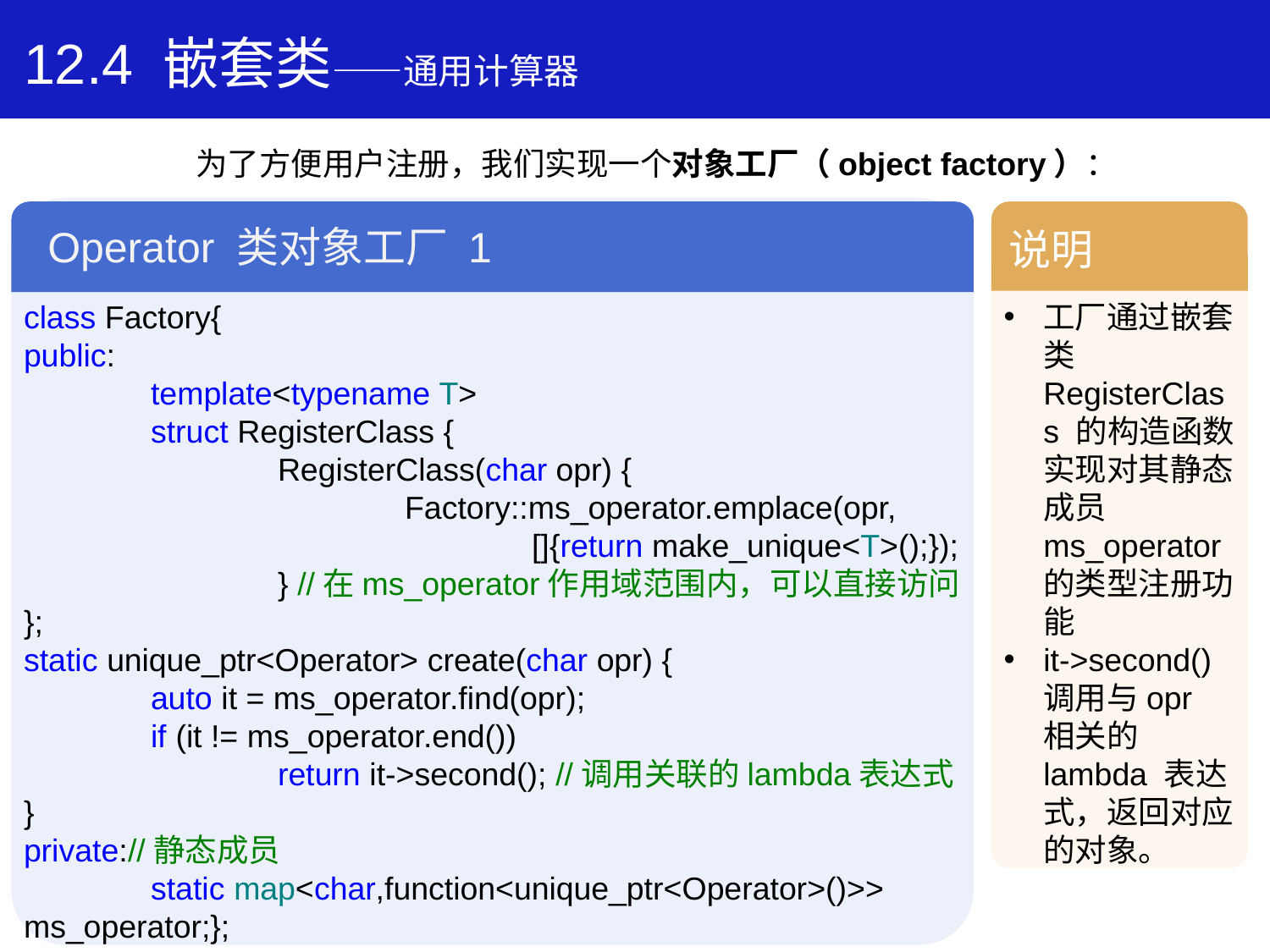

12.4 嵌套类——通用计算器
	为了方便用户注册，我们实现一个对象工厂（object factory）：

Operator 类对象工厂 1
说明

class Factory{
public:
	template<typename T>
	struct RegisterClass {
		RegisterClass(char opr) {
			Factory::ms_operator.emplace(opr,
				[]{return make_unique<T>();});
		} //在ms_operator作用域范围内，可以直接访问
};
static unique_ptr<Operator> create(char opr) {
	auto it = ms_operator.find(opr);
	if (it != ms_operator.end())
		return it->second(); //调用关联的lambda表达式
}
private://静态成员
	static map<char,function<unique_ptr<Operator>()>> 	ms_operator;};
工厂通过嵌套类RegisterClass 的构造函数实现对其静态成员ms_operator 的类型注册功能
it->second()调用与opr 相关的lambda 表达式，返回对应的对象。